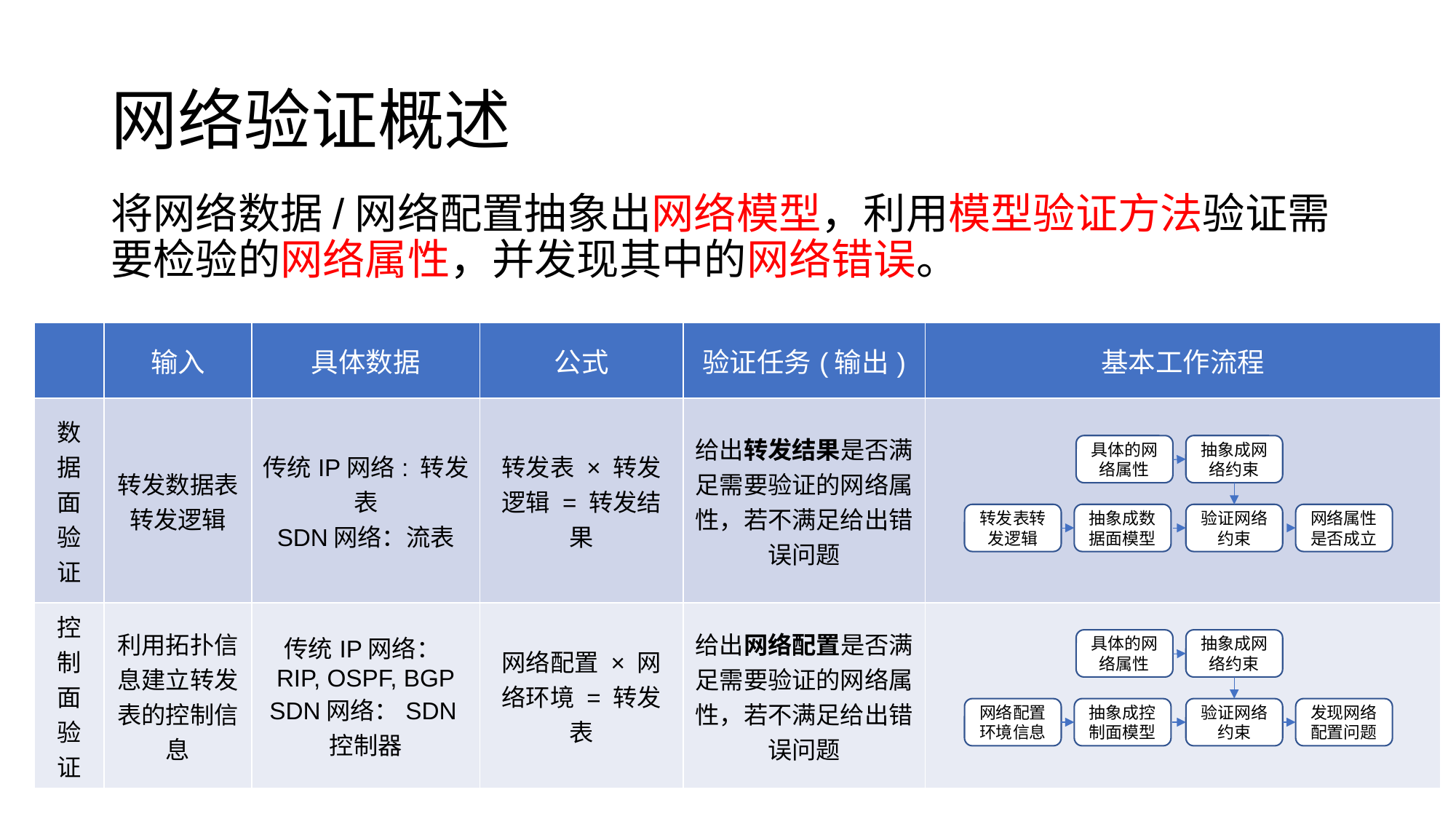

# 网络验证概述
将网络数据/网络配置抽象出网络模型，利用模型验证方法验证需要检验的网络属性，并发现其中的网络错误。

|  | 输入 | 具体数据 | 公式 | 验证任务(输出) | 基本工作流程 |
| --- | --- | --- | --- | --- | --- |
| 数据面验证 | 转发数据表 转发逻辑 | 传统IP网络: 转发表 SDN网络：流表 | 转发表 × 转发逻辑 = 转发结果 | 给出转发结果是否满足需要验证的网络属性，若不满足给出错误问题 |  |
| 控制面验证 | 利用拓扑信息建立转发表的控制信息 | 传统IP网络：RIP, OSPF, BGP SDN网络：SDN控制器 | 网络配置 × 网络环境 = 转发表 | 给出网络配置是否满足需要验证的网络属性，若不满足给出错误问题 |  |
抽象成网络约束
具体的网络属性
抽象成数据面模型
网络属性是否成立
转发表转发逻辑
验证网络约束
抽象成网络约束
具体的网络属性
抽象成控制面模型
发现网络配置问题
网络配置环境信息
验证网络约束